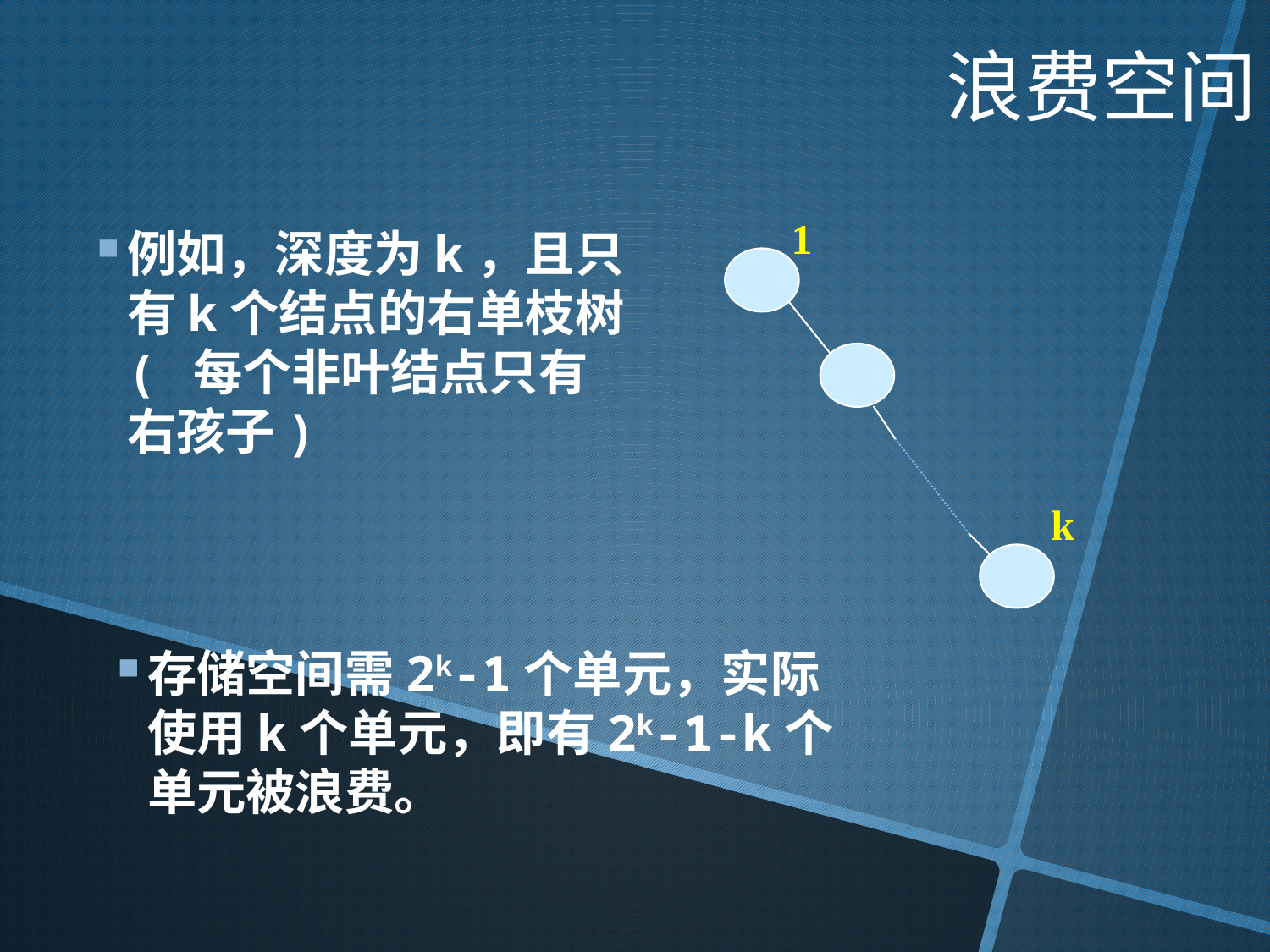

浪费空间
1

k
例如，深度为k，且只有k个结点的右单枝树(每个非叶结点只有右孩子)
存储空间需2k-1个单元，实际使用k个单元，即有2k-1-k个单元被浪费。